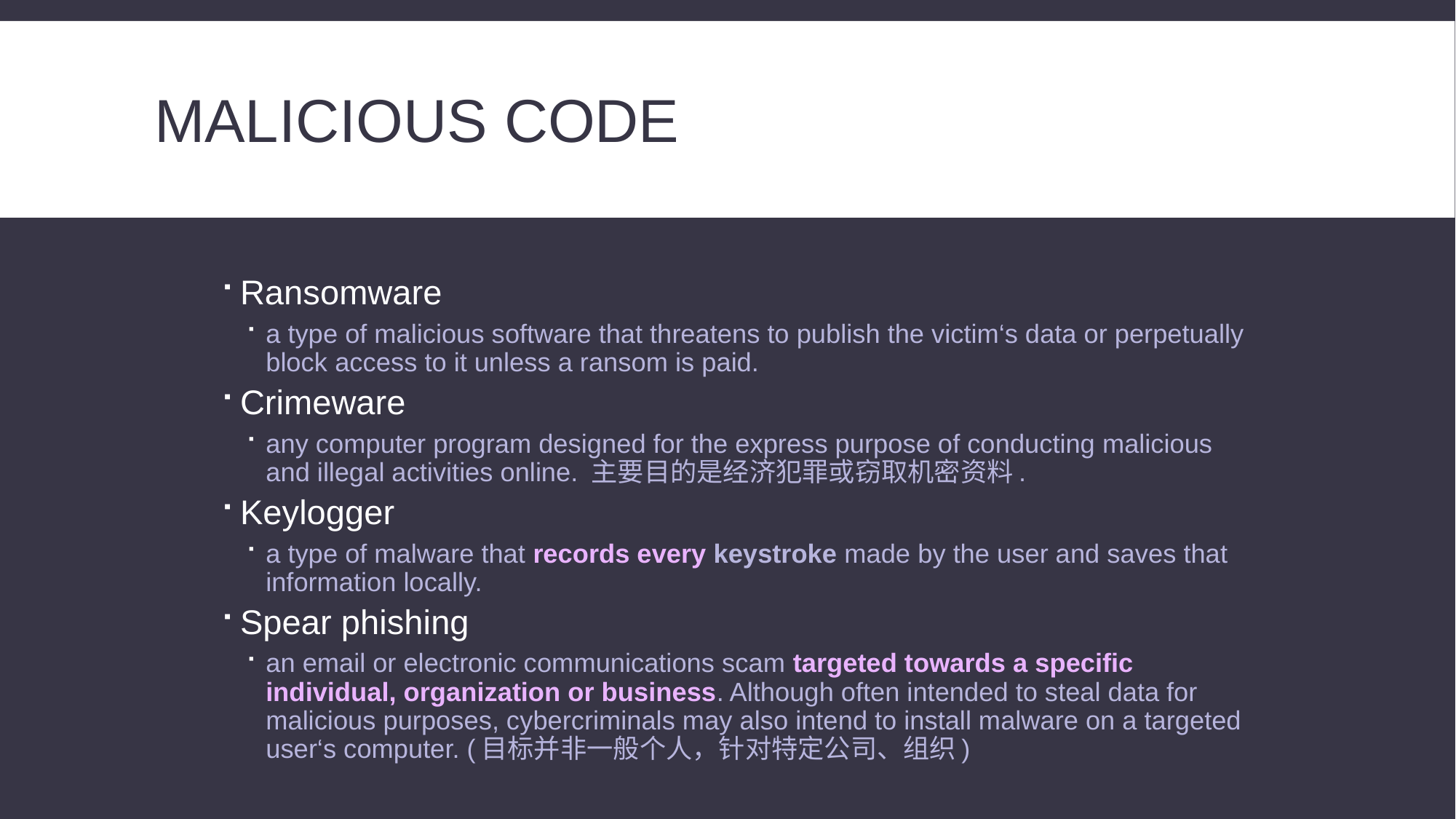

# Malicious code
Ransomware
a type of malicious software that threatens to publish the victim‘s data or perpetually block access to it unless a ransom is paid.
Crimeware
any computer program designed for the express purpose of conducting malicious and illegal activities online. 主要目的是经济犯罪或窃取机密资料.
Keylogger
a type of malware that records every keystroke made by the user and saves that information locally.
Spear phishing
an email or electronic communications scam targeted towards a specific individual, organization or business. Although often intended to steal data for malicious purposes, cybercriminals may also intend to install malware on a targeted user‘s computer. (目标并非一般个人，针对特定公司、组织)